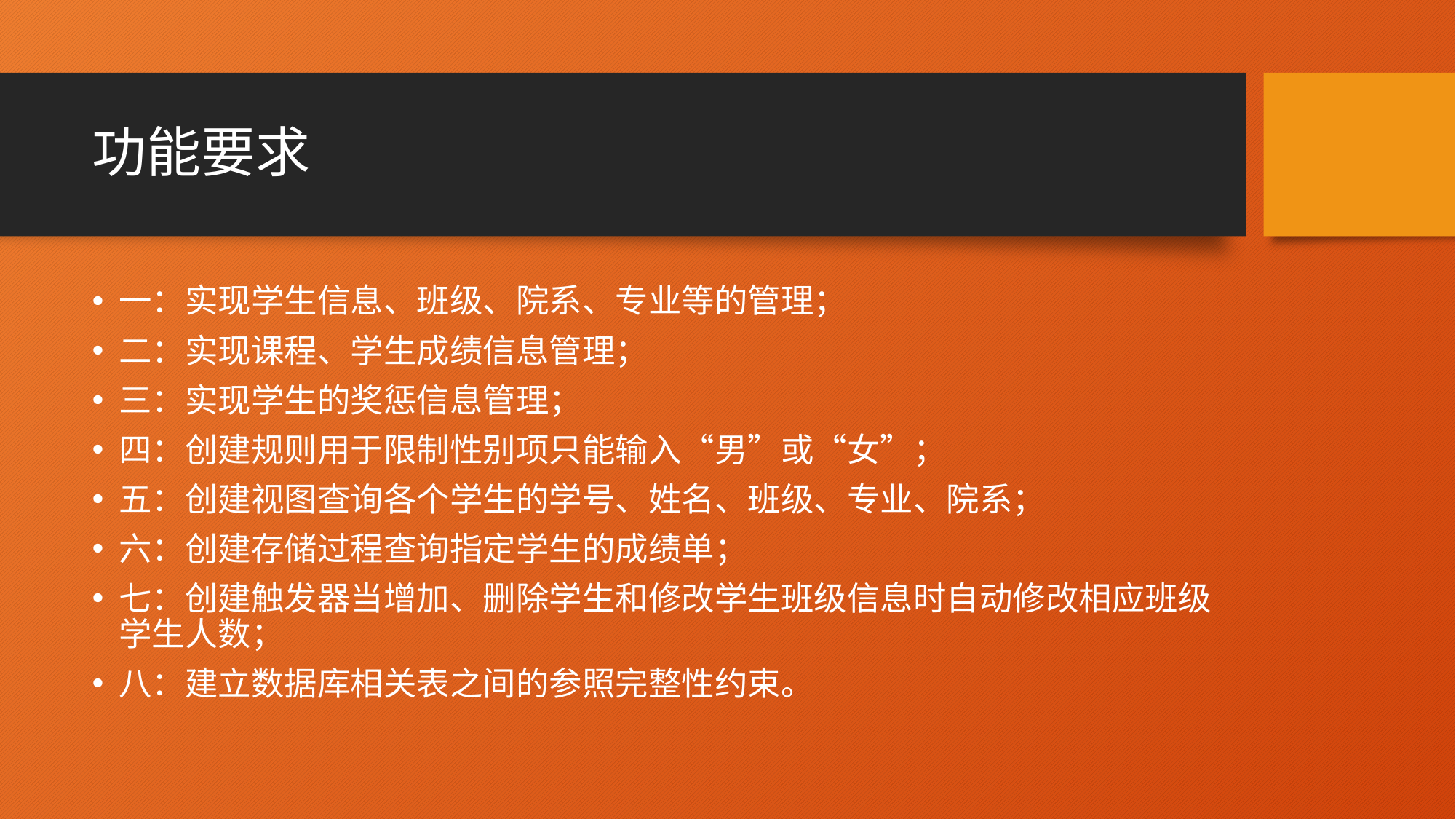

# 功能要求
一：实现学生信息、班级、院系、专业等的管理；
二：实现课程、学生成绩信息管理；
三：实现学生的奖惩信息管理；
四：创建规则用于限制性别项只能输入“男”或“女”；
五：创建视图查询各个学生的学号、姓名、班级、专业、院系；
六：创建存储过程查询指定学生的成绩单；
七：创建触发器当增加、删除学生和修改学生班级信息时自动修改相应班级学生人数；
八：建立数据库相关表之间的参照完整性约束。